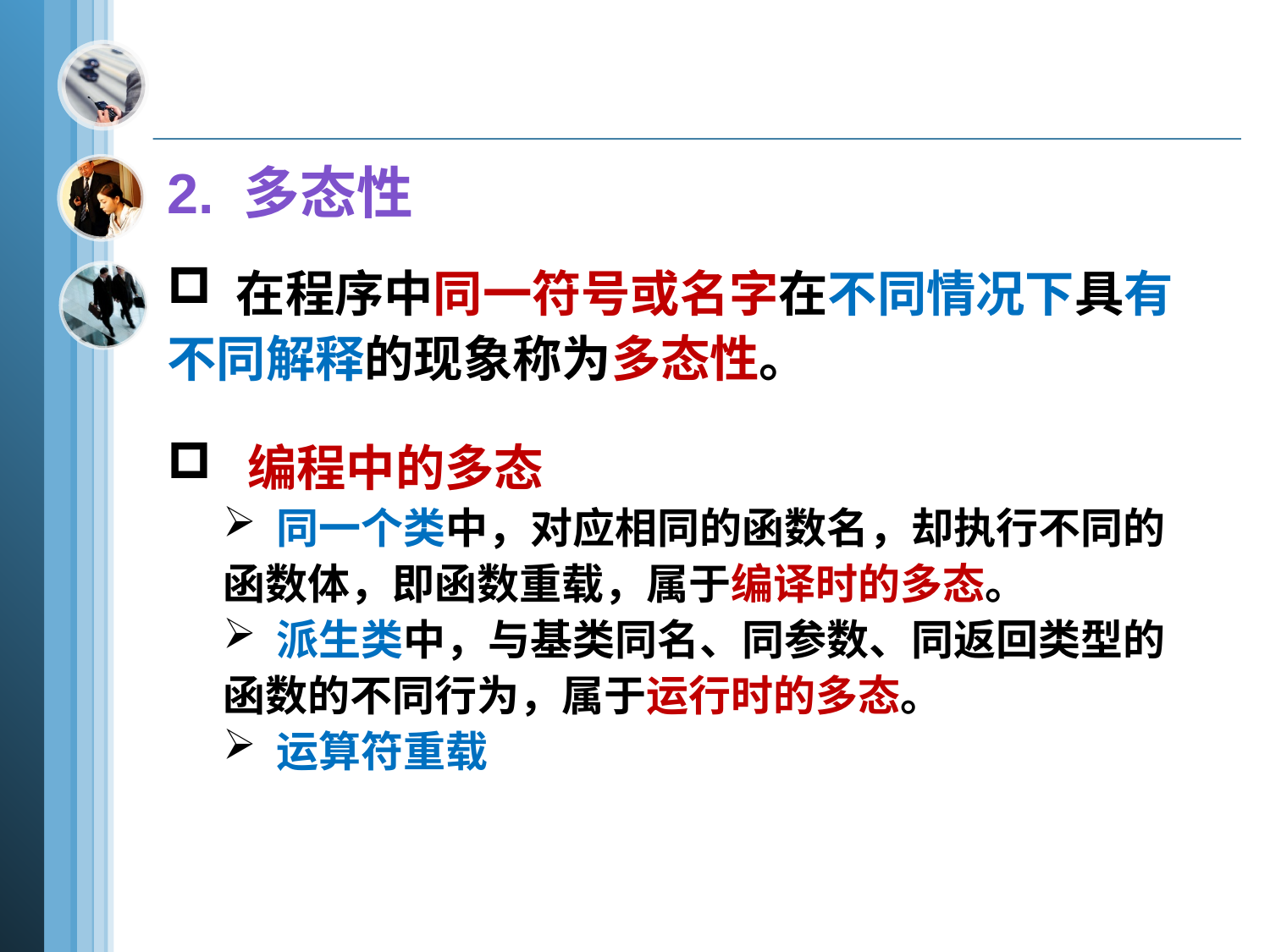

2. 多态性

 在程序中同一符号或名字在不同情况下具有不同解释的现象称为多态性。
  编程中的多态
 同一个类中，对应相同的函数名，却执行不同的函数体，即函数重载，属于编译时的多态。
 派生类中，与基类同名、同参数、同返回类型的函数的不同行为，属于运行时的多态。
 运算符重载